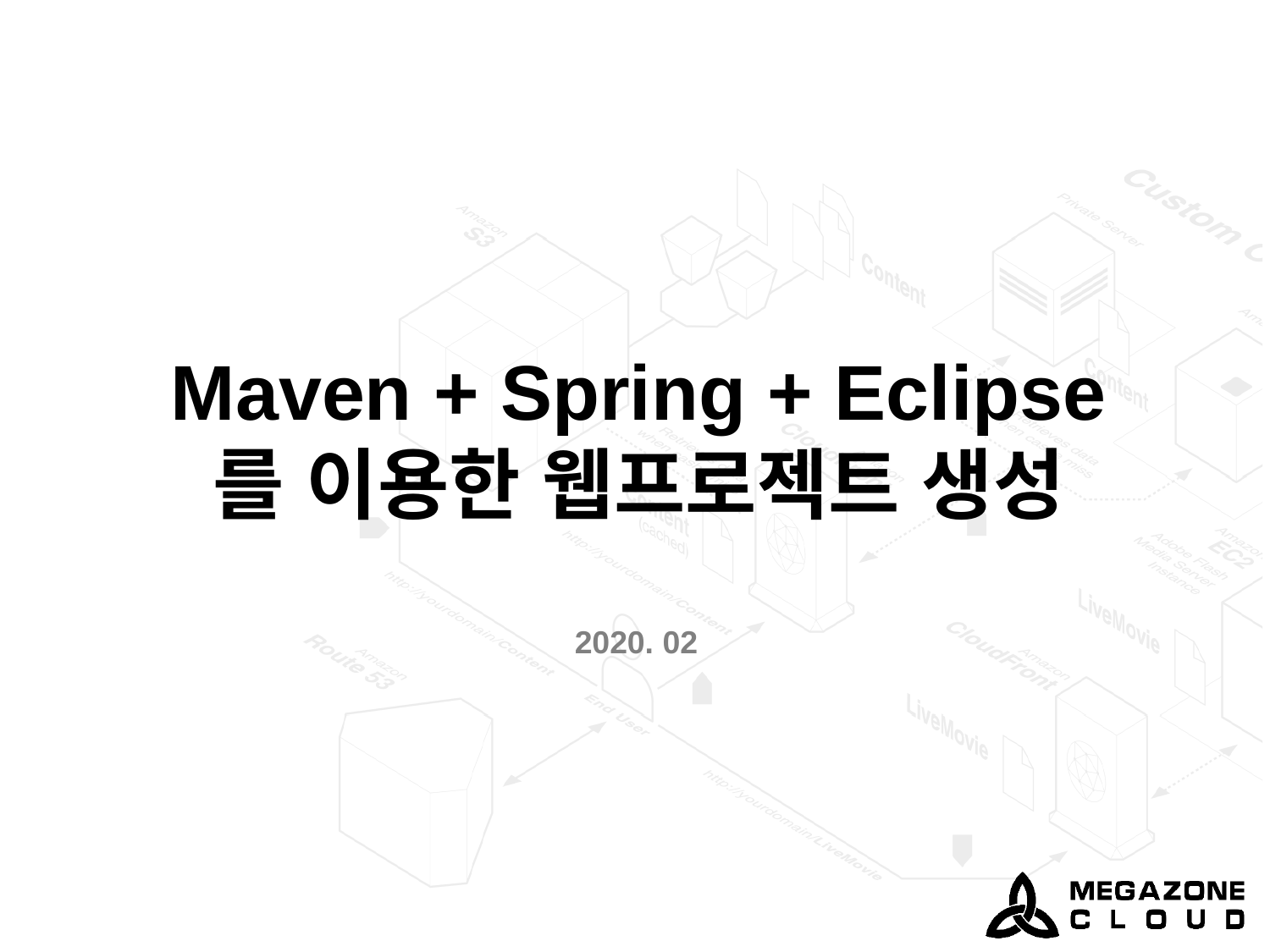

Maven + Spring + Eclipse
를 이용한 웹프로젝트 생성
2020. 02